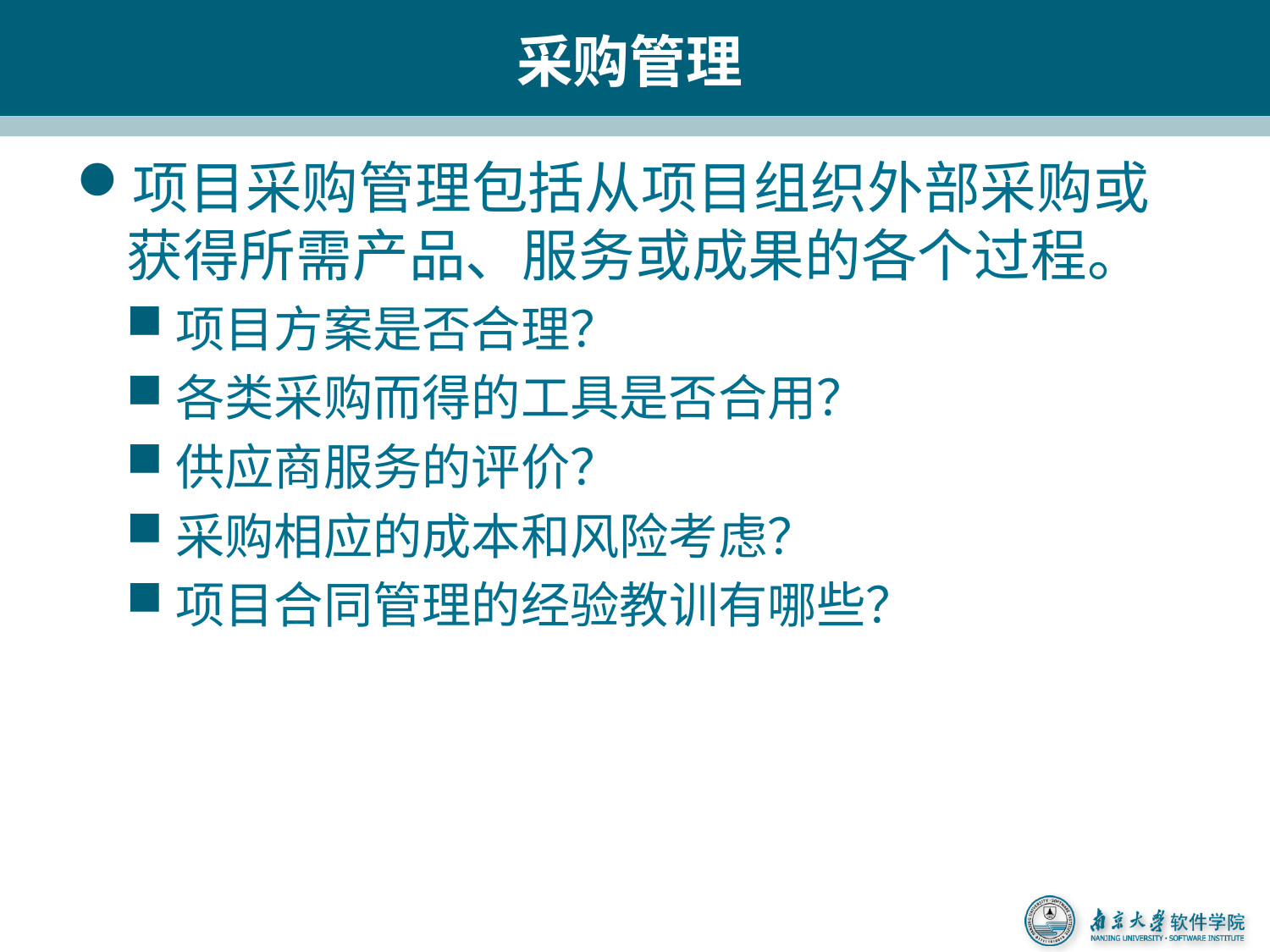

# 采购管理
项目采购管理包括从项目组织外部采购或获得所需产品、服务或成果的各个过程。
项目方案是否合理？
各类采购而得的工具是否合用？
供应商服务的评价？
采购相应的成本和风险考虑？
项目合同管理的经验教训有哪些？